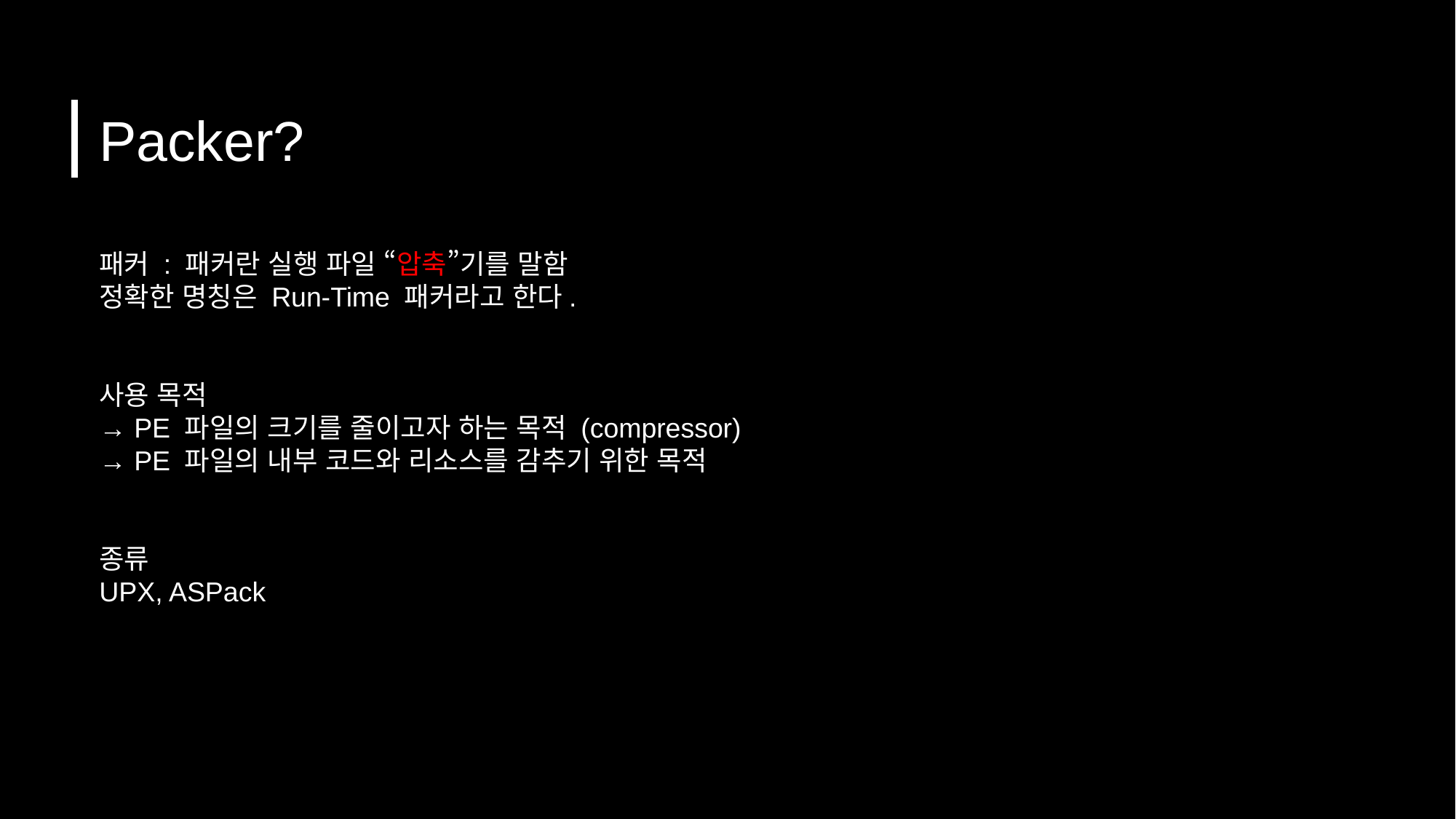

Packer?
패커 : 패커란 실행 파일 “압축”기를 말함
정확한 명칭은 Run-Time 패커라고 한다.

사용 목적
→ PE 파일의 크기를 줄이고자 하는 목적 (compressor)
→ PE 파일의 내부 코드와 리소스를 감추기 위한 목적

종류
UPX, ASPack